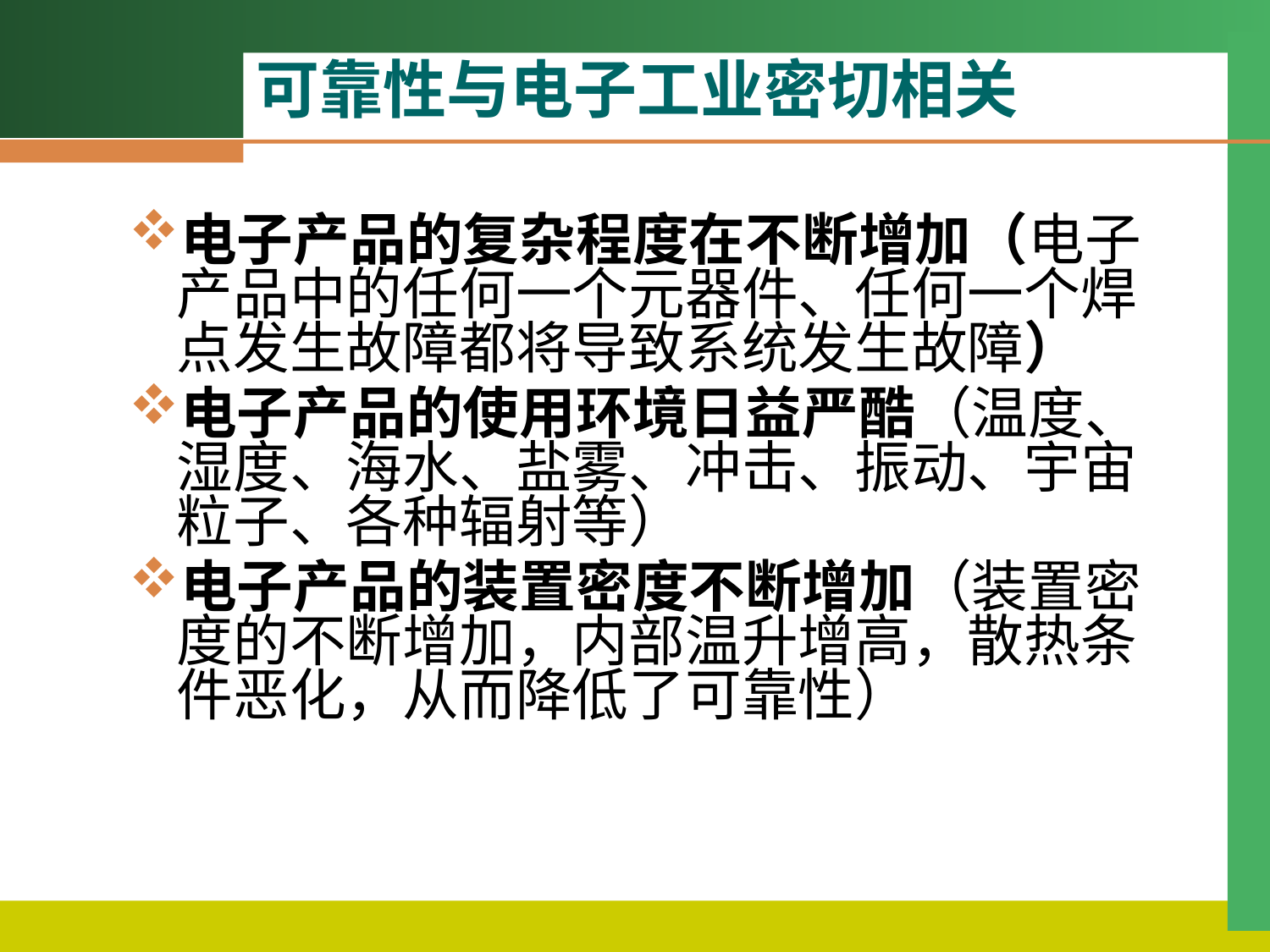

# 可靠性与电子工业密切相关
电子产品的复杂程度在不断增加（电子产品中的任何一个元器件、任何一个焊点发生故障都将导致系统发生故障）
电子产品的使用环境日益严酷（温度、湿度、海水、盐雾、冲击、振动、宇宙粒子、各种辐射等）
电子产品的装置密度不断增加（装置密度的不断增加，内部温升增高，散热条件恶化，从而降低了可靠性）